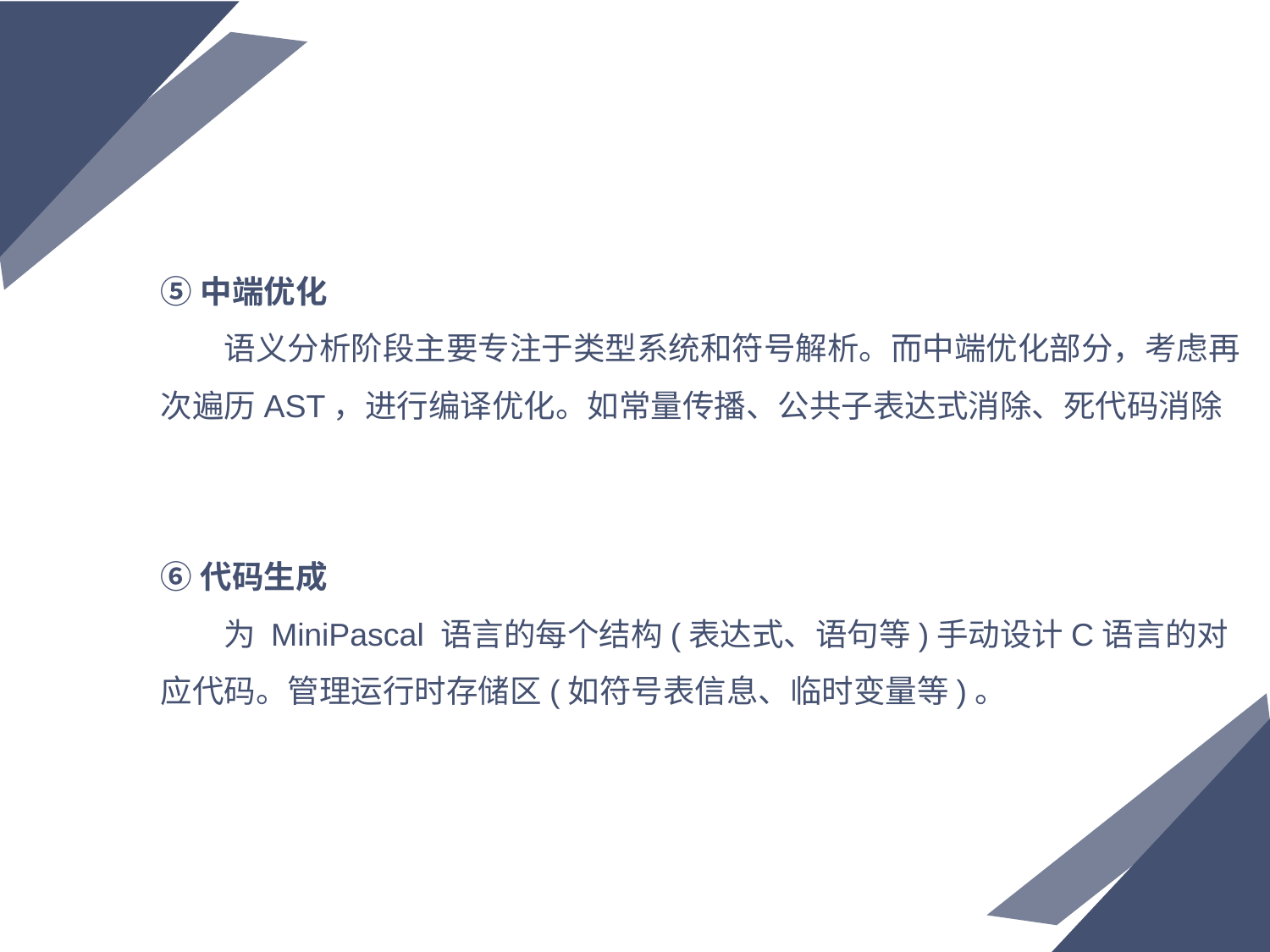

⑤中端优化
语义分析阶段主要专注于类型系统和符号解析。而中端优化部分，考虑再次遍历AST，进行编译优化。如常量传播、公共子表达式消除、死代码消除

⑥代码生成
为 MiniPascal 语言的每个结构(表达式、语句等)手动设计C语言的对应代码。管理运行时存储区(如符号表信息、临时变量等)。